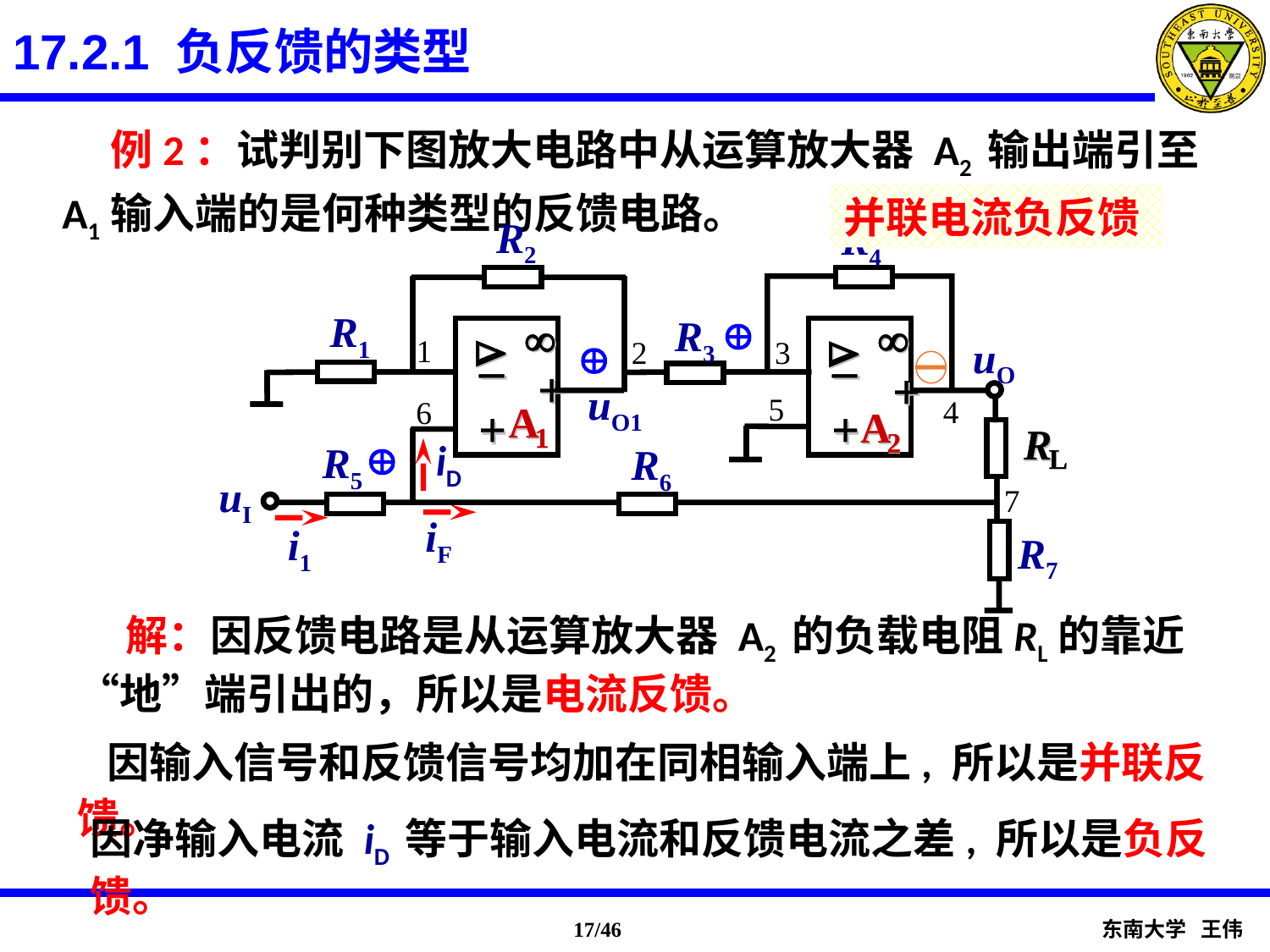

17.2.1 负反馈的类型

    例2：试判别下图放大电路中从运算放大器 A2 输出端引至A1输入端的是何种类型的反馈电路。
并联电流负反馈
R2
R4

⊕
R1
R3
∞
∞
∞
∞
∞
∞
∞
∞

Δ
Δ
Δ
Δ
Δ
Δ
Δ
Δ
⊕
1
3
2
uO
–
–
–
–
–
–
–
–
－
+
+
+
+
+
+
+
+

uO1

5
4
6

A
A
A
A

+
+
+
+
+
+
+
+
A
A
A
A

R
R
R
R
1
1

1
1
2
2
2
2

⊕

iD

iF
i1

R5
R6
L
L
L
L

uI
7

R7

    解：因反馈电路是从运算放大器 A2 的负载电阻RL的靠近“地”端引出的，所以是电流反馈。

  因输入信号和反馈信号均加在同相输入端上, 所以是并联反馈。
因净输入电流 iD 等于输入电流和反馈电流之差, 所以是负反馈。